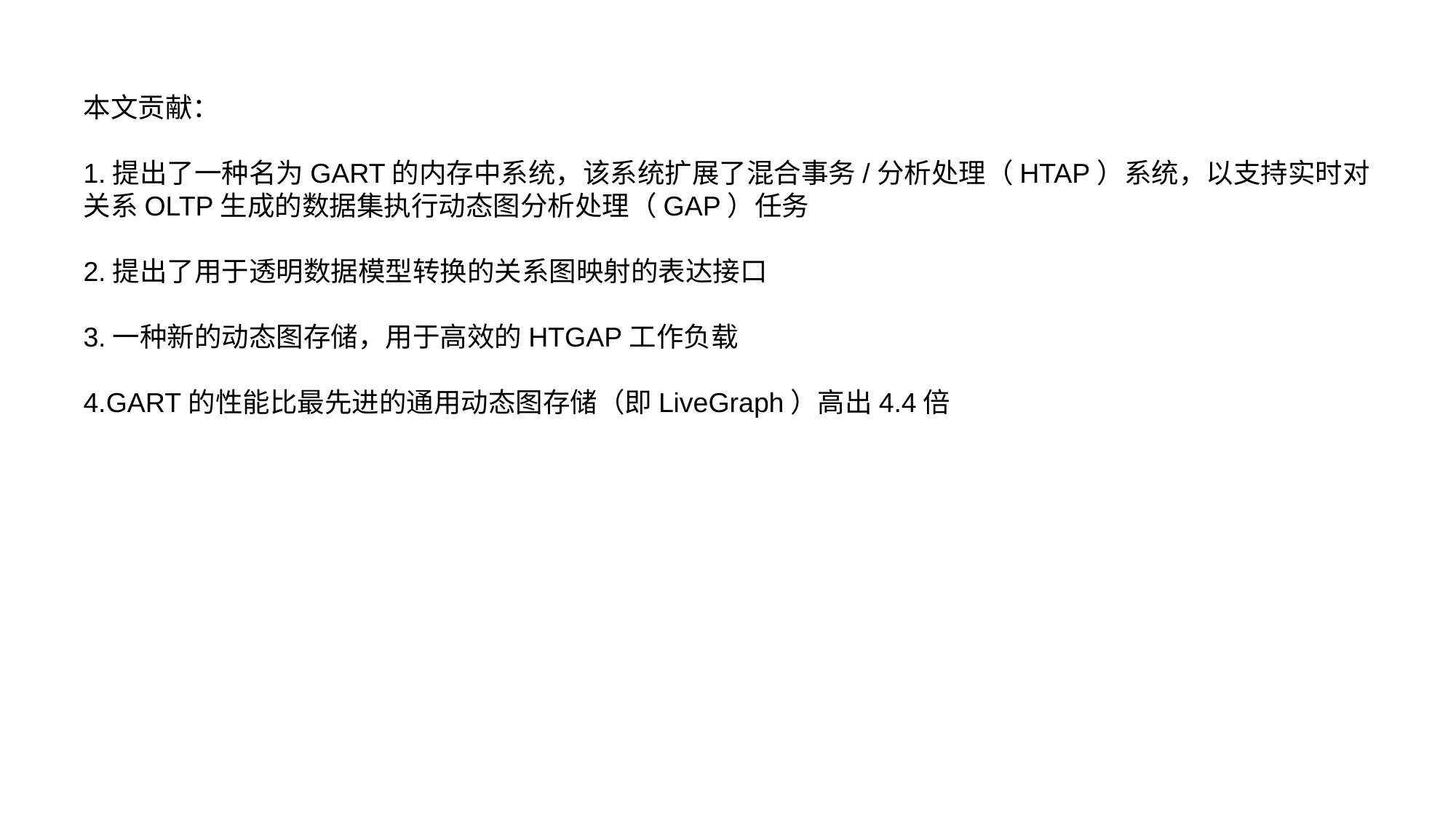

# 本文贡献： 1.提出了一种名为GART的内存中系统，该系统扩展了混合事务/分析处理（HTAP）系统，以支持实时对关系OLTP生成的数据集执行动态图分析处理（GAP）任务 2.提出了用于透明数据模型转换的关系图映射的表达接口 3.一种新的动态图存储，用于高效的HTGAP工作负载 4.GART的性能比最先进的通用动态图存储（即LiveGraph）高出4.4倍